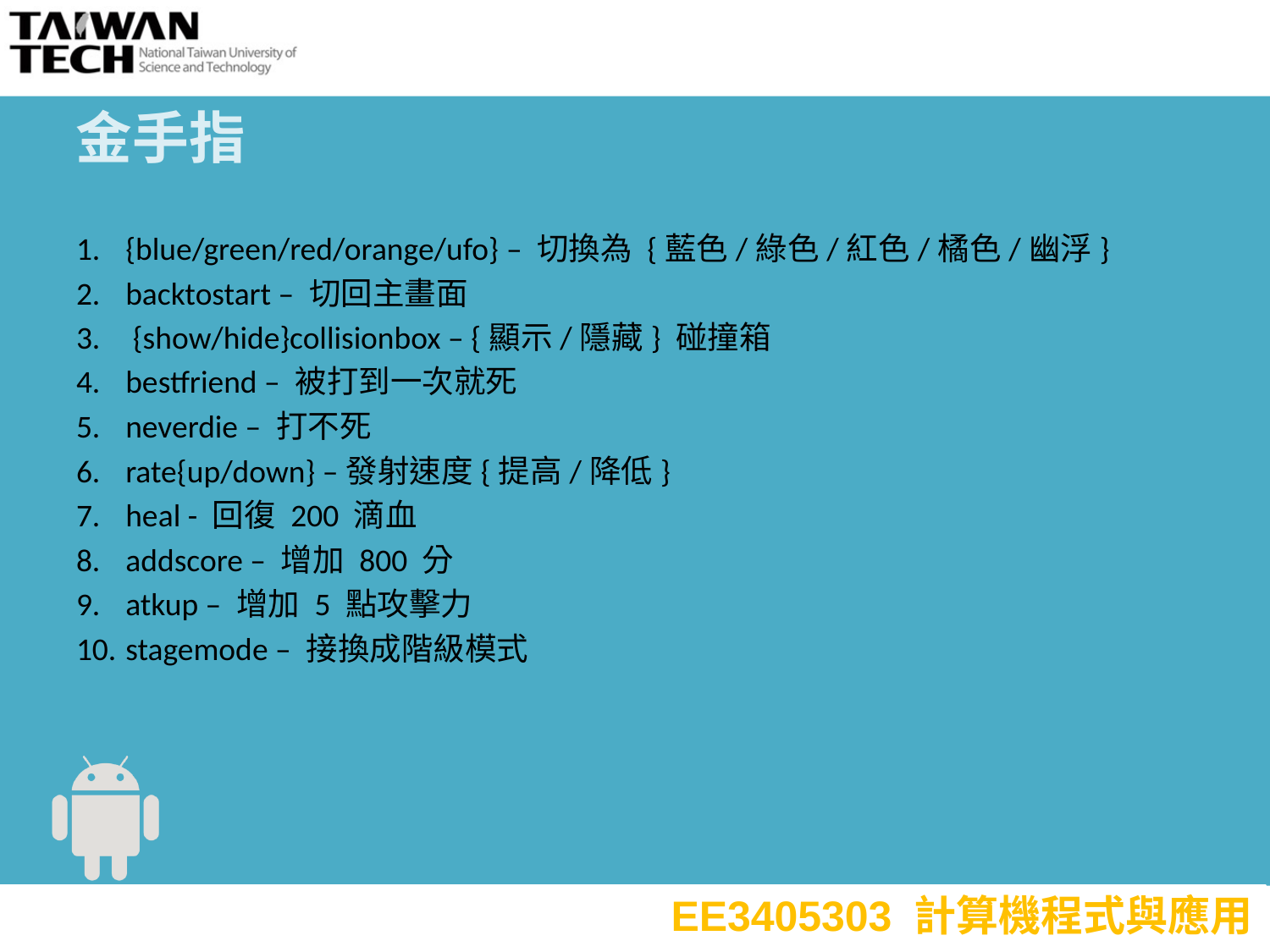

# 金手指
{blue/green/red/orange/ufo} – 切換為 {藍色/綠色/紅色/橘色/幽浮}
backtostart – 切回主畫面
 {show/hide}collisionbox – {顯示/隱藏} 碰撞箱
bestfriend – 被打到一次就死
neverdie – 打不死
rate{up/down} –發射速度{提高/降低}
heal - 回復 200 滴血
addscore – 增加 800 分
atkup – 增加 5 點攻擊力
stagemode – 接換成階級模式